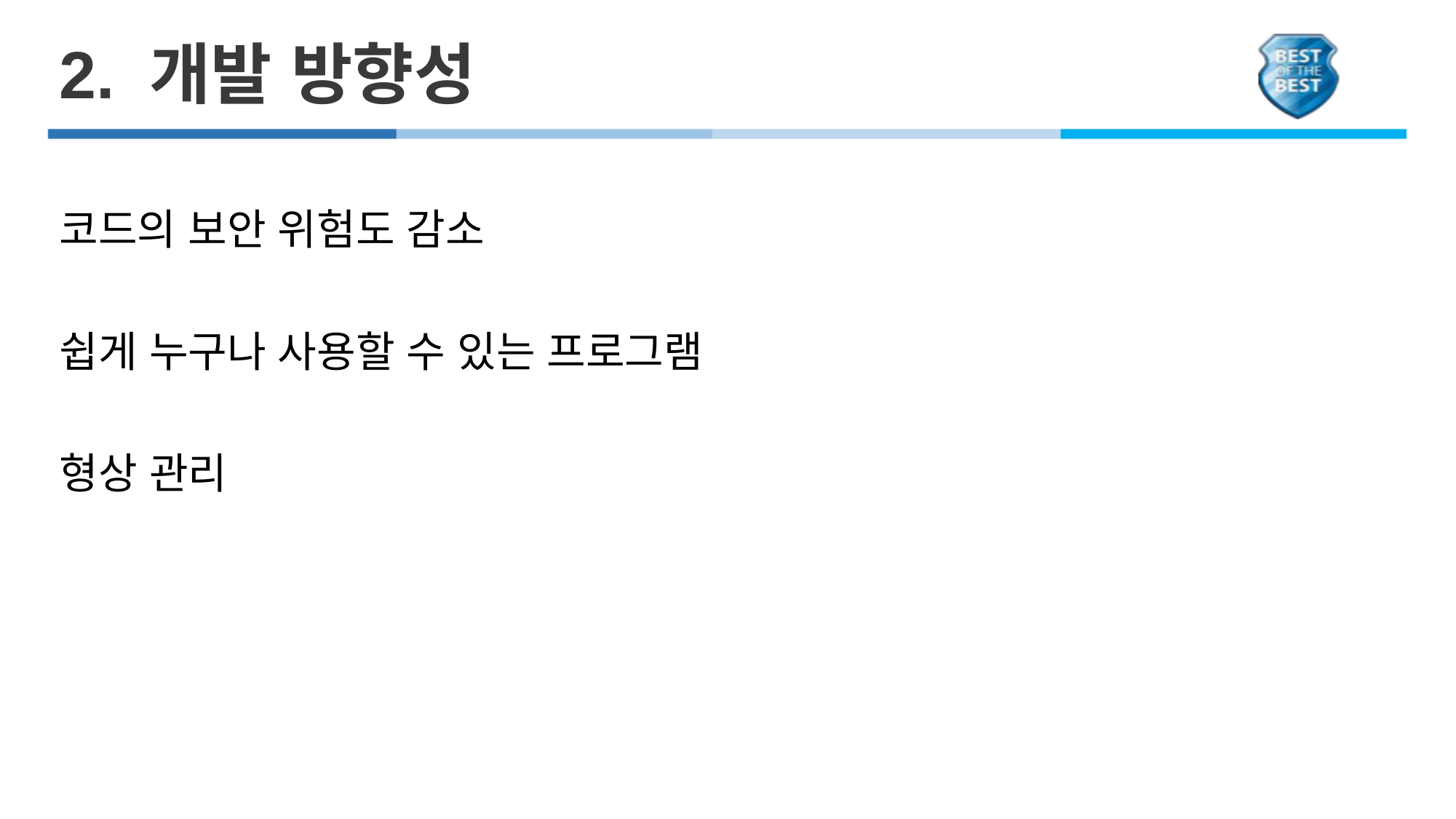

# 2. 개발 방향성
코드의 보안 위험도 감소

쉽게 누구나 사용할 수 있는 프로그램

형상 관리